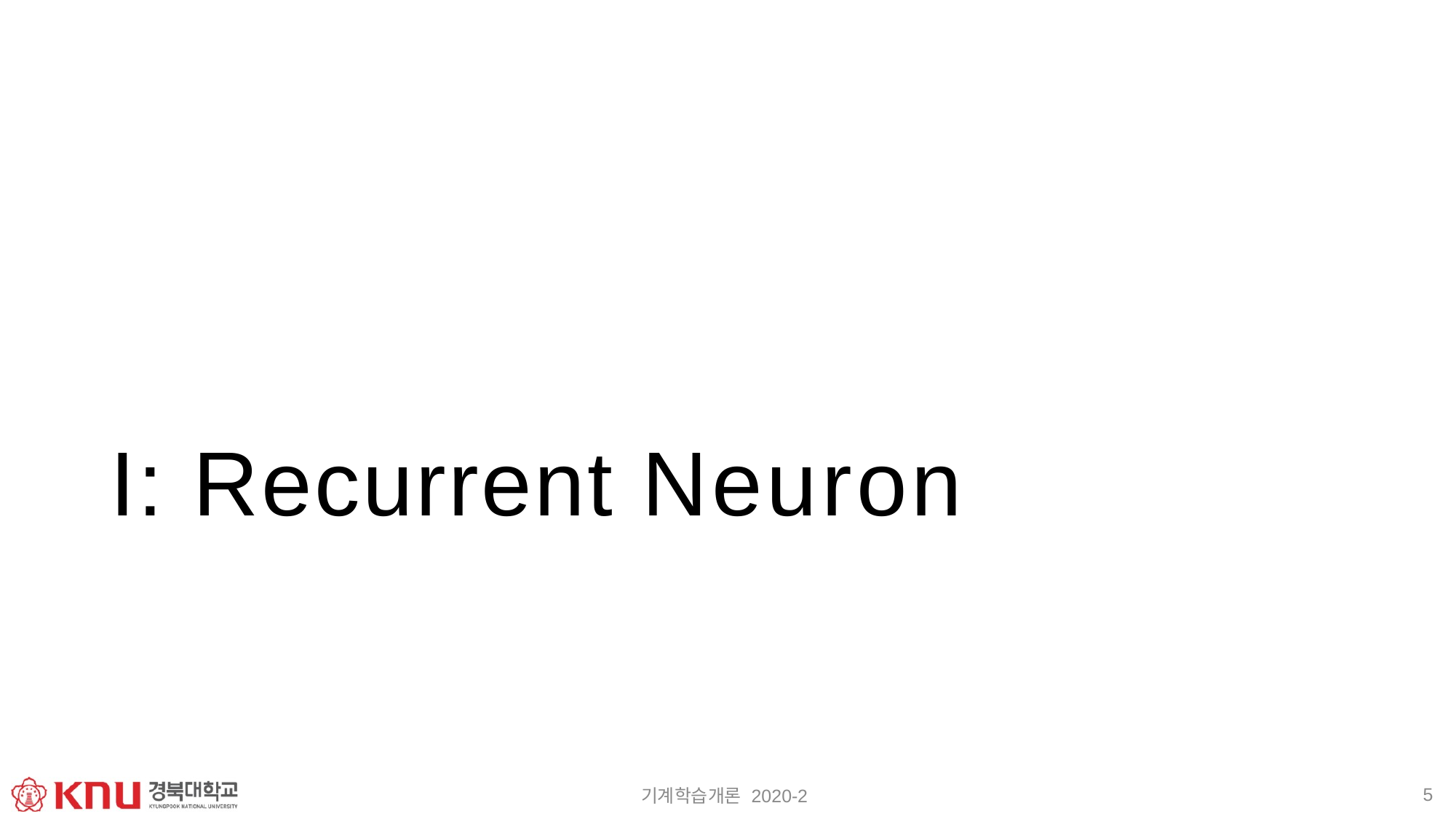

# I: Recurrent Neuron
5
기계학습개론 2020-2